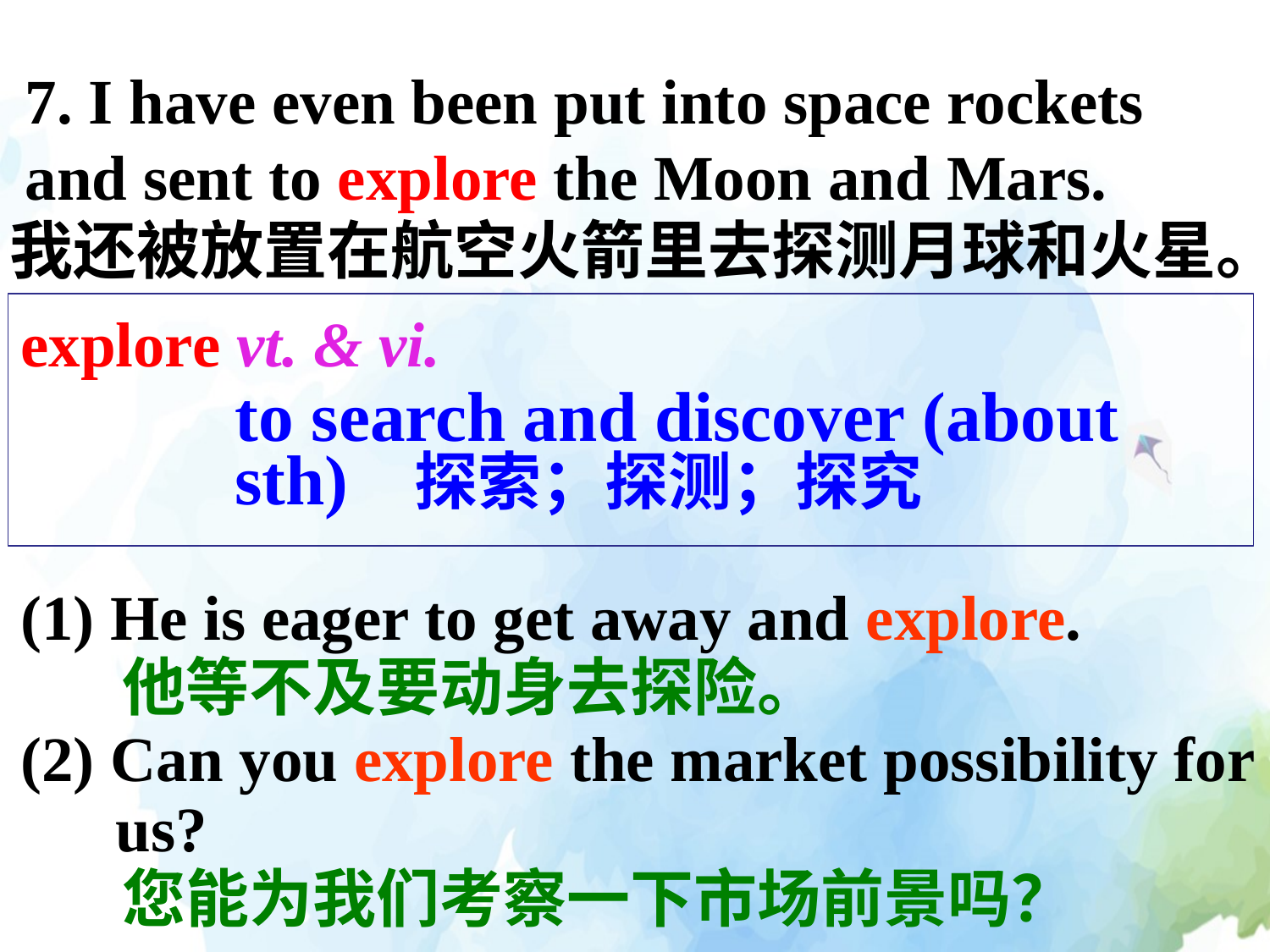

7. I have even been put into space rockets and sent to explore the Moon and Mars.
我还被放置在航空火箭里去探测月球和火星。
explore vt. & vi.

to search and discover (about sth)   探索；探测；探究
(1) He is eager to get away and explore.
      他等不及要动身去探险。
(2) Can you explore the market possibility for
      us?
      您能为我们考察一下市场前景吗？